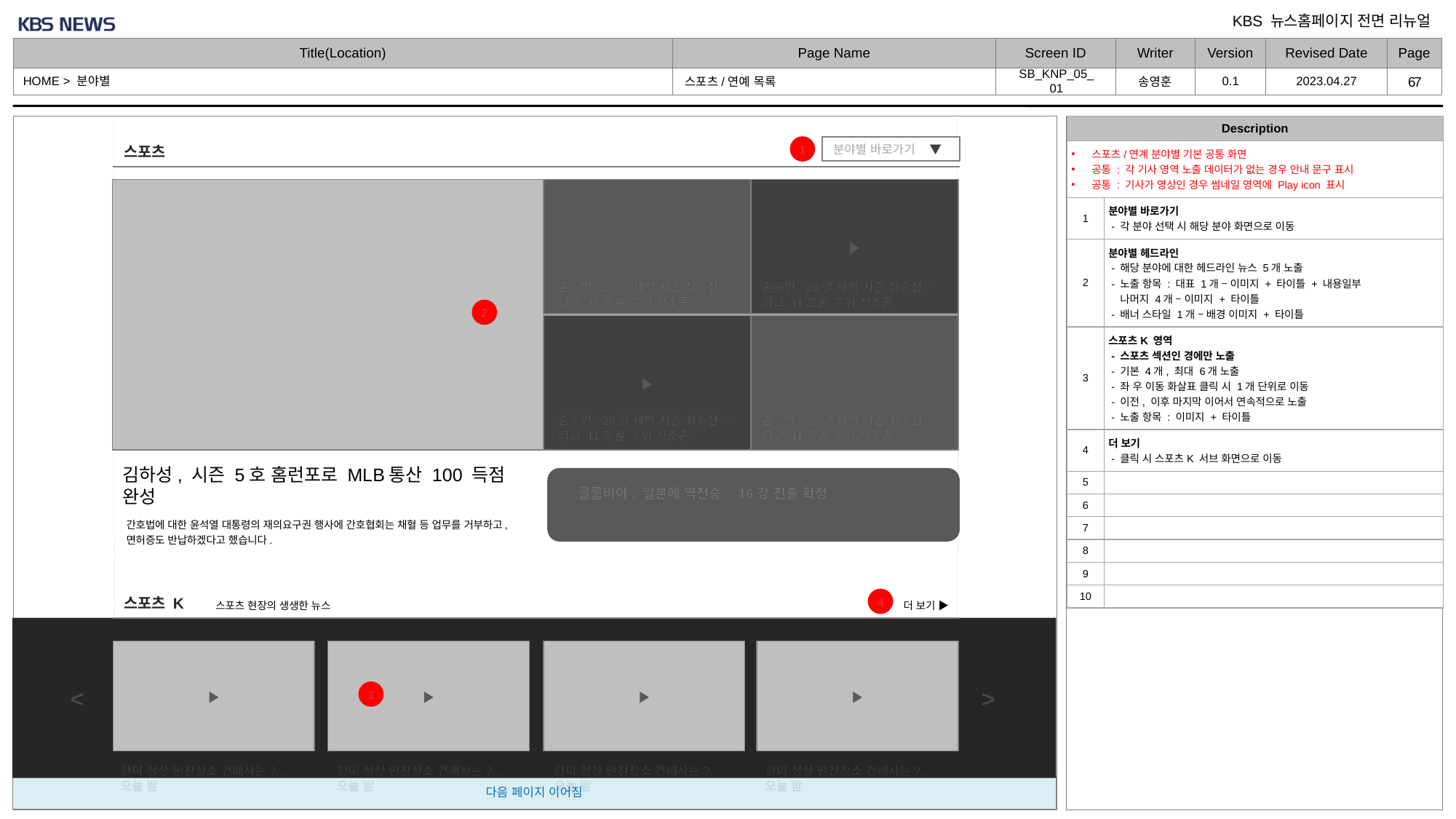

2023.04.27
0.1
HOME > 분야별
SB_KNP_05_01
# 스포츠/연예 목록
| Description |  |
| --- | --- |
| 스포츠/연계 분야별 기본 공통 화면 공통 : 각 기사 영역 노출 데이터가 없는 경우 안내 문구 표시 공통 : 기사가 영상인 경우 썸네일 영역에 Play icon 표시 |  |
| 1 | 분야별 바로가기 - 각 분야 선택 시 해당 분야 화면으로 이동 |
| 2 | 분야별 헤드라인 - 해당 분야에 대한 헤드라인 뉴스 5개 노출 - 노출 항목 : 대표 1개 – 이미지 + 타이틀 + 내용일부 나머지 4개 – 이미지 + 타이틀 - 배너 스타일 1개 – 배경 이미지 + 타이틀 |
| 3 | 스포츠K 영역 - 스포츠 섹션인 경에만 노출 - 기본 4개, 최대 6개 노출 - 좌 우 이동 화살표 클릭 시 1개 단위로 이동 - 이전, 이후 마지막 이어서 연속적으로 노출 - 노출 항목 : 이미지 + 타이틀 |
| 4 | 더 보기 - 클릭 시 스포츠K 서브 화면으로 이동 |
| 5 |  |
| 6 |  |
| 7 |  |
| 8 |  |
| 9 |  |
| 10 |  |
1
스포츠
분야별 바로가기    ▼

▶
▶
손흥민, 29일 새벽 시즌 최종전…
리그 11호골 7위 정조준
손흥민, 29일 새벽 시즌 최종전…
리그 11호골 7위 정조준
2
▶
▶
손흥민, 29일 새벽 시즌 최종전…
리그 11호골 7위 정조준
손흥민, 29일 새벽 시즌 최종전…
리그 11호골 7위 정조준
김하성, 시즌 5호 홈런포로 MLB통산 100 득점 완성

콜롬비아, 일본에 역전승…16강 진출 확정
간호법에 대한 윤석열 대통령의 재의요구권 행사에 간호협회는 채혈 등 업무를 거부하고, 면허증도 반납하겠다고 했습니다.
스포츠 K
4
스포츠 현장의 생생한 뉴스
더 보기 ▶

▶
▶
▶
▶
3
<
>
한미 정상 만찬장소 건배사는?... 오늘 밤
한미 정상 만찬장소 건배사는?... 오늘 밤
한미 정상 만찬장소 건배사는?... 오늘 밤
한미 정상 만찬장소 건배사는?... 오늘 밤